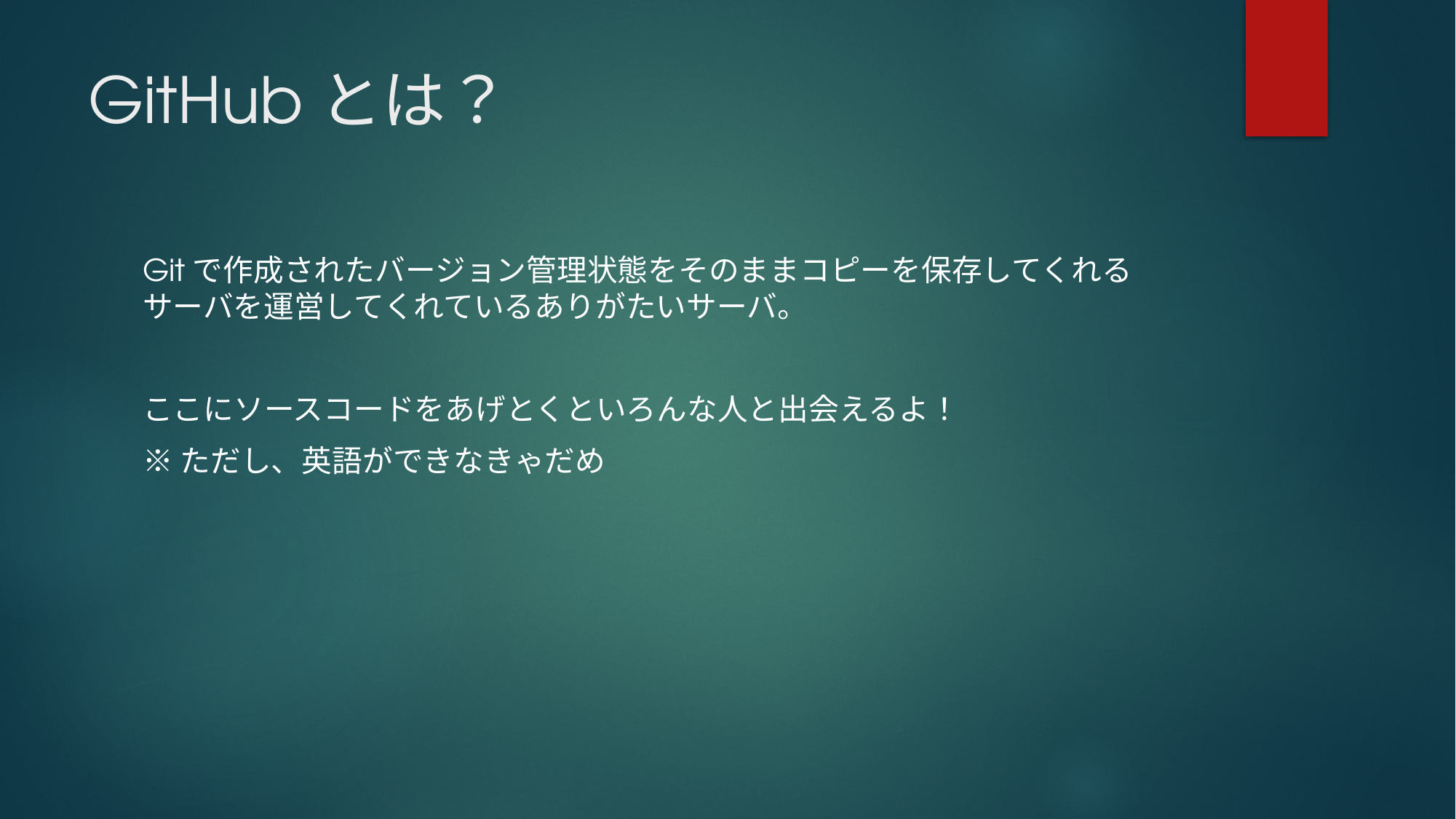

# GitHubとは？
Gitで作成されたバージョン管理状態をそのままコピーを保存してくれるサーバを運営してくれているありがたいサーバ。

ここにソースコードをあげとくといろんな人と出会えるよ！
※ただし、英語ができなきゃだめ